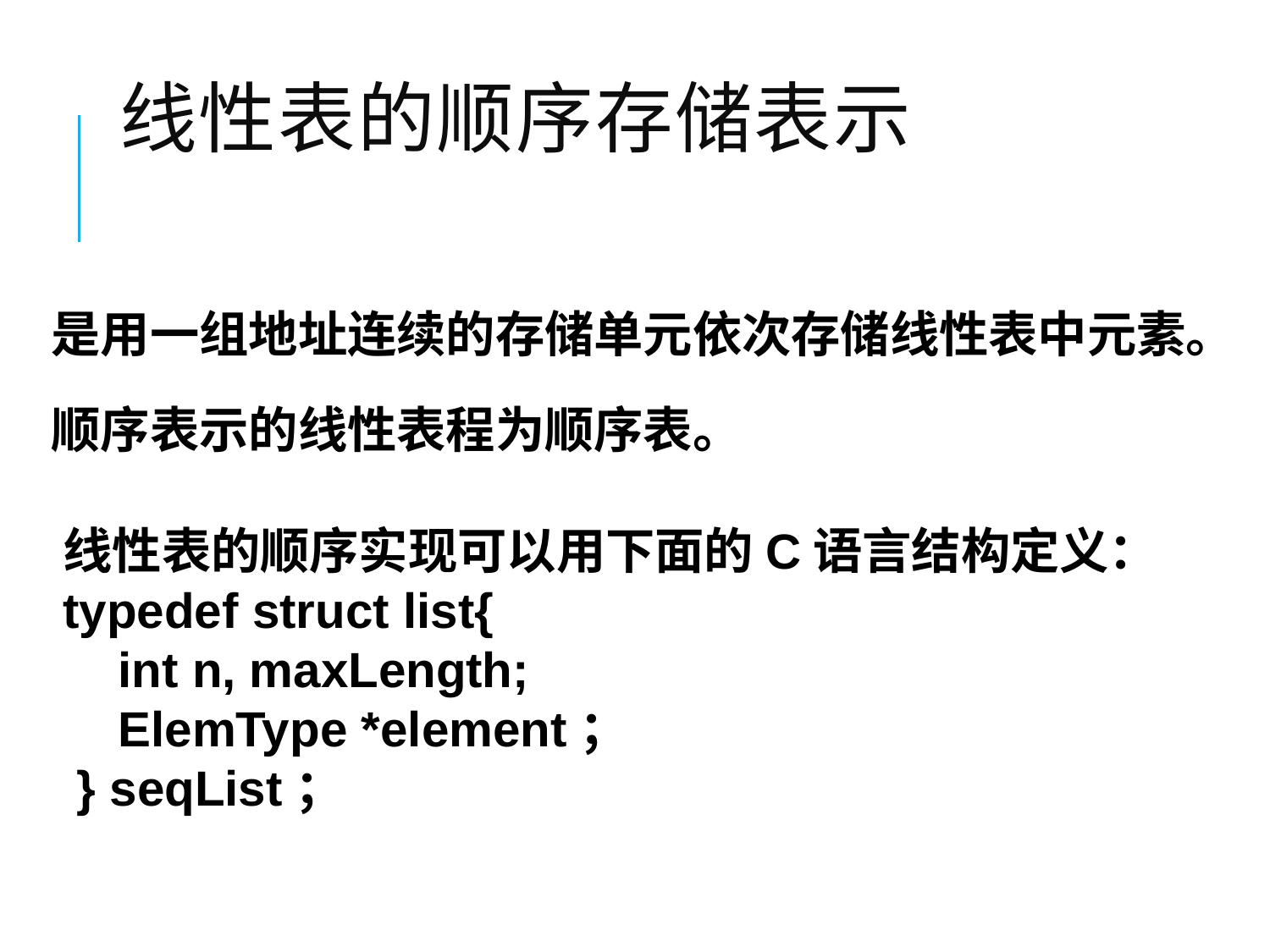

# 线性表的顺序存储表示
是用一组地址连续的存储单元依次存储线性表中元素。
顺序表示的线性表程为顺序表。
线性表的顺序实现可以用下面的C语言结构定义：
typedef struct list{
    int n, maxLength;
    ElemType *element；
 } seqList；